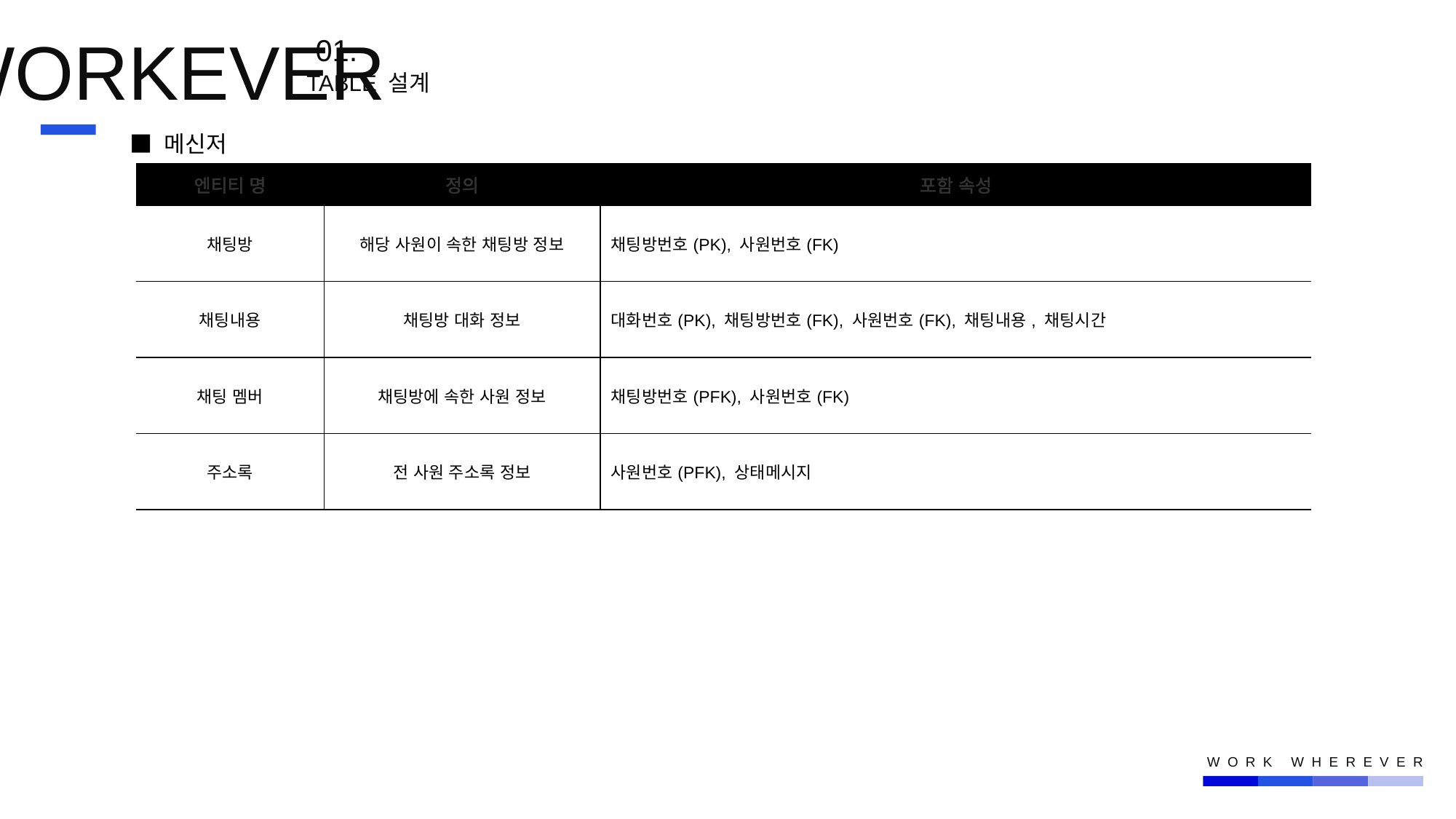

WORKEVER
01.
TABLE 설계

■ 메신저
| 엔티티 명 | 정의 | 포함 속성 |
| --- | --- | --- |
| 채팅방 | 해당 사원이 속한 채팅방 정보 | 채팅방번호(PK), 사원번호(FK) |
| 채팅내용 | 채팅방 대화 정보 | 대화번호(PK), 채팅방번호(FK), 사원번호(FK), 채팅내용, 채팅시간 |
| 채팅 멤버 | 채팅방에 속한 사원 정보 | 채팅방번호(PFK), 사원번호(FK) |
| 주소록 | 전 사원 주소록 정보 | 사원번호(PFK), 상태메시지 |
WORK WHEREVER